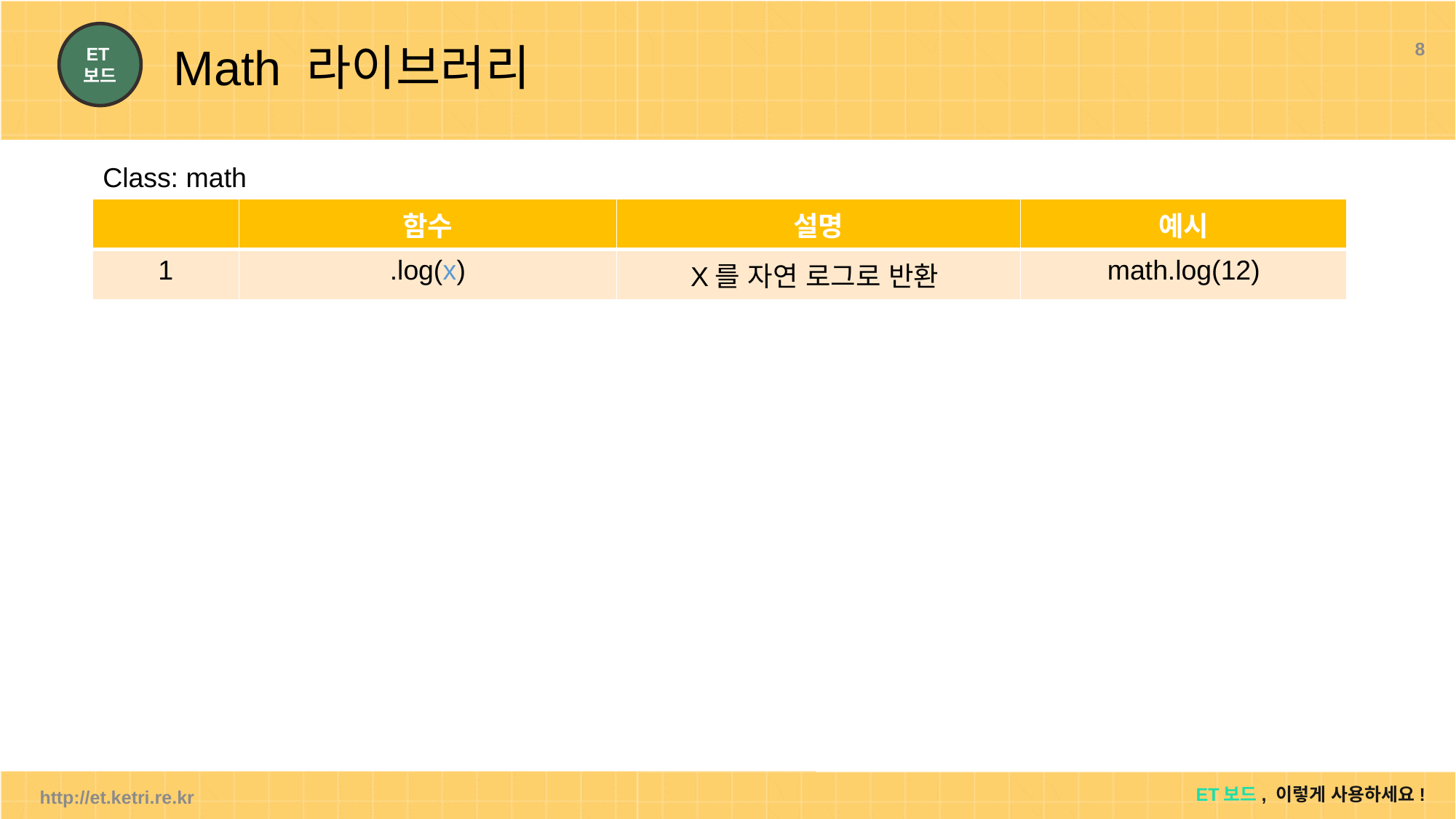

8
# Math 라이브러리
Class: math
|  | 함수 | 설명 | 예시 |
| --- | --- | --- | --- |
| 1 | .log(x) | X를 자연 로그로 반환 | math.log(12) |
http://et.ketri.re.kr